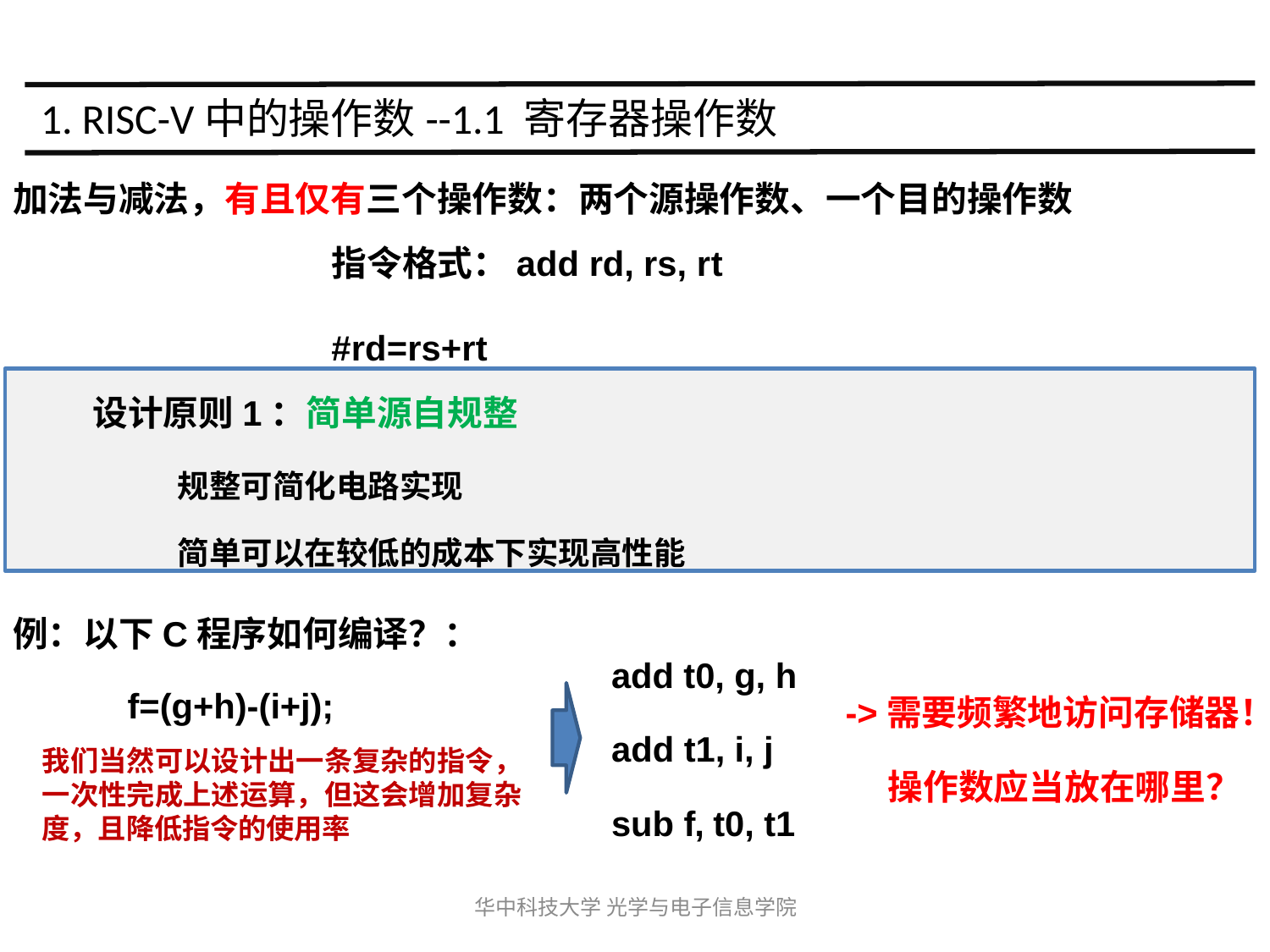

华中科技大学光学与电子信息学院
# 1. RISC-V中的操作数--1.1 寄存器操作数
加法与减法，有且仅有三个操作数：两个源操作数、一个目的操作数
指令格式：add rd, rs, rt	#rd=rs+rt
其它数值运算的格式同上
设计原则1：简单源自规整
规整可简化电路实现
简单可以在较低的成本下实现高性能
例：以下C程序如何编译？：
f=(g+h)-(i+j);
我们当然可以设计出一条复杂的指令， 一次性完成上述运算，但这会增加复杂 度，且降低指令的使用率
add t0, g, h
add t1, i, j
sub f, t0, t1

->需要频繁地访问存储器！
操作数应当放在哪里？